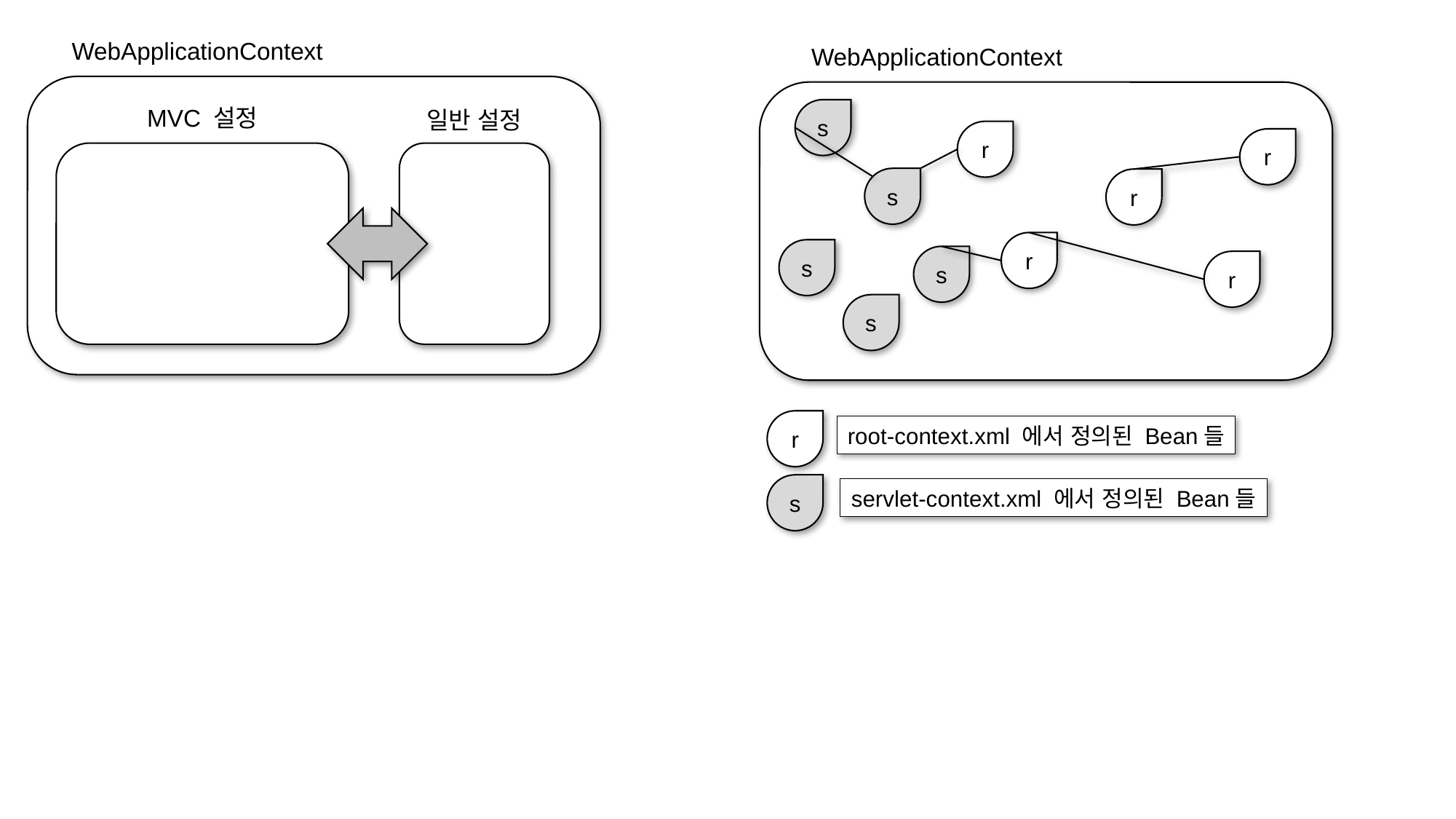

WebApplicationContext

MVC 설정
일반 설정

WebApplicationContext

s
r
r
s
r
r
s
s
r
s
r
root-context.xml 에서 정의된 Bean들
s
servlet-context.xml 에서 정의된 Bean들